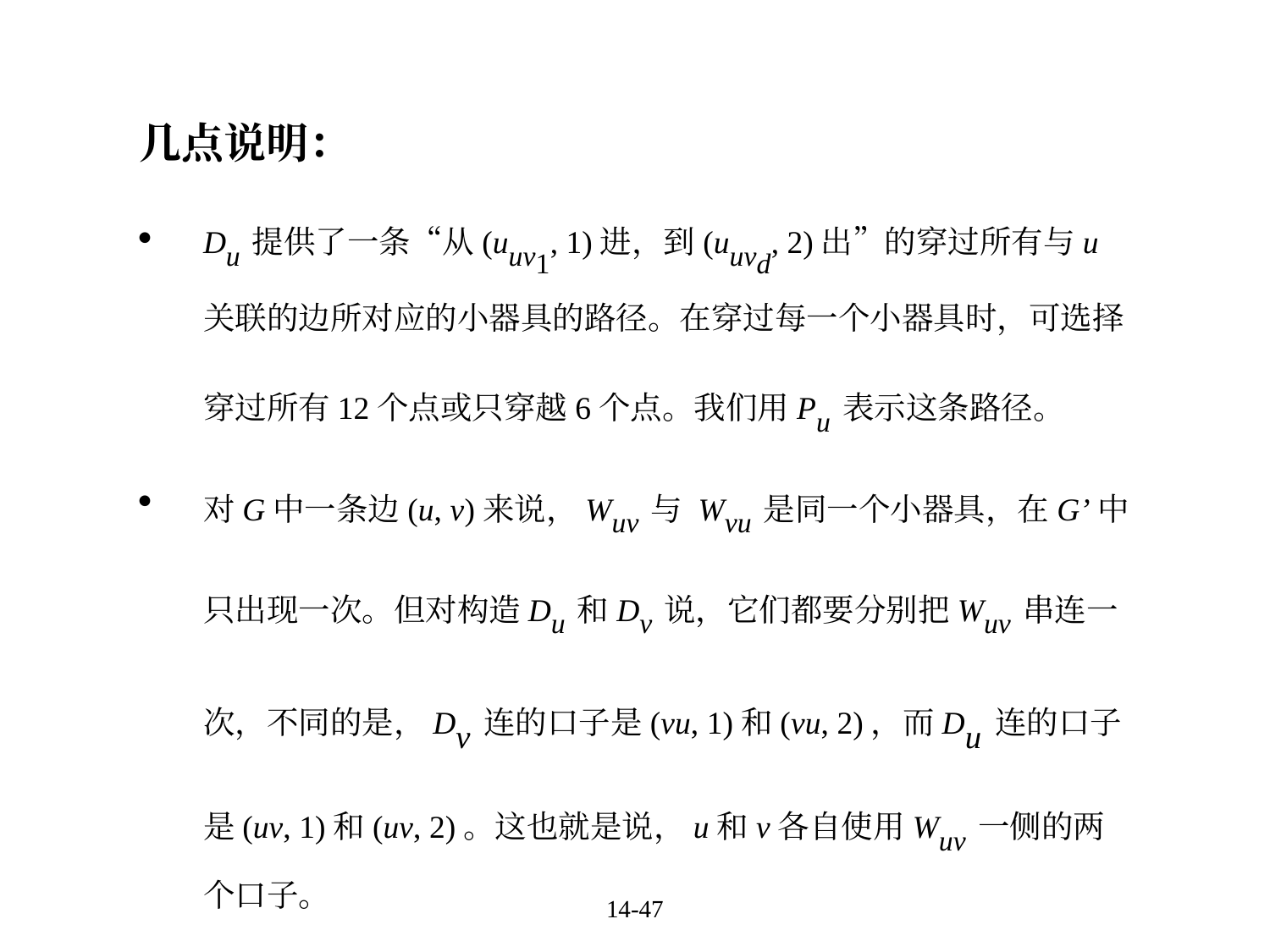

几点说明：
Du提供了一条“从(uuv1, 1)进，到(uuvd, 2)出”的穿过所有与u关联的边所对应的小器具的路径。在穿过每一个小器具时，可选择穿过所有12个点或只穿越6个点。我们用Pu表示这条路径。
对G中一条边(u, v)来说，Wuv与 Wvu是同一个小器具，在G’中只出现一次。但对构造Du和Dv说，它们都要分别把Wuv串连一次，不同的是，Dv连的口子是(vu, 1)和(vu, 2)，而Du连的口子是(uv, 1)和(uv, 2)。这也就是说，u和v各自使用Wuv一侧的两个口子。
路径Pu也许会在哈密尔顿回路中用到，也许不用。如果它是哈密尔顿回路中一部分，在它穿越每个小器具时，是经过12个点还是6个点要看是否有另外一条路径Pv穿过（这个小器具）。
下图(14-16)显示了一个有4个顶点和4条边的图G，以及为它所构造的4个小器具和4条路径。对应顶点u的路径的两端用Pu和P’u标注。
14-47